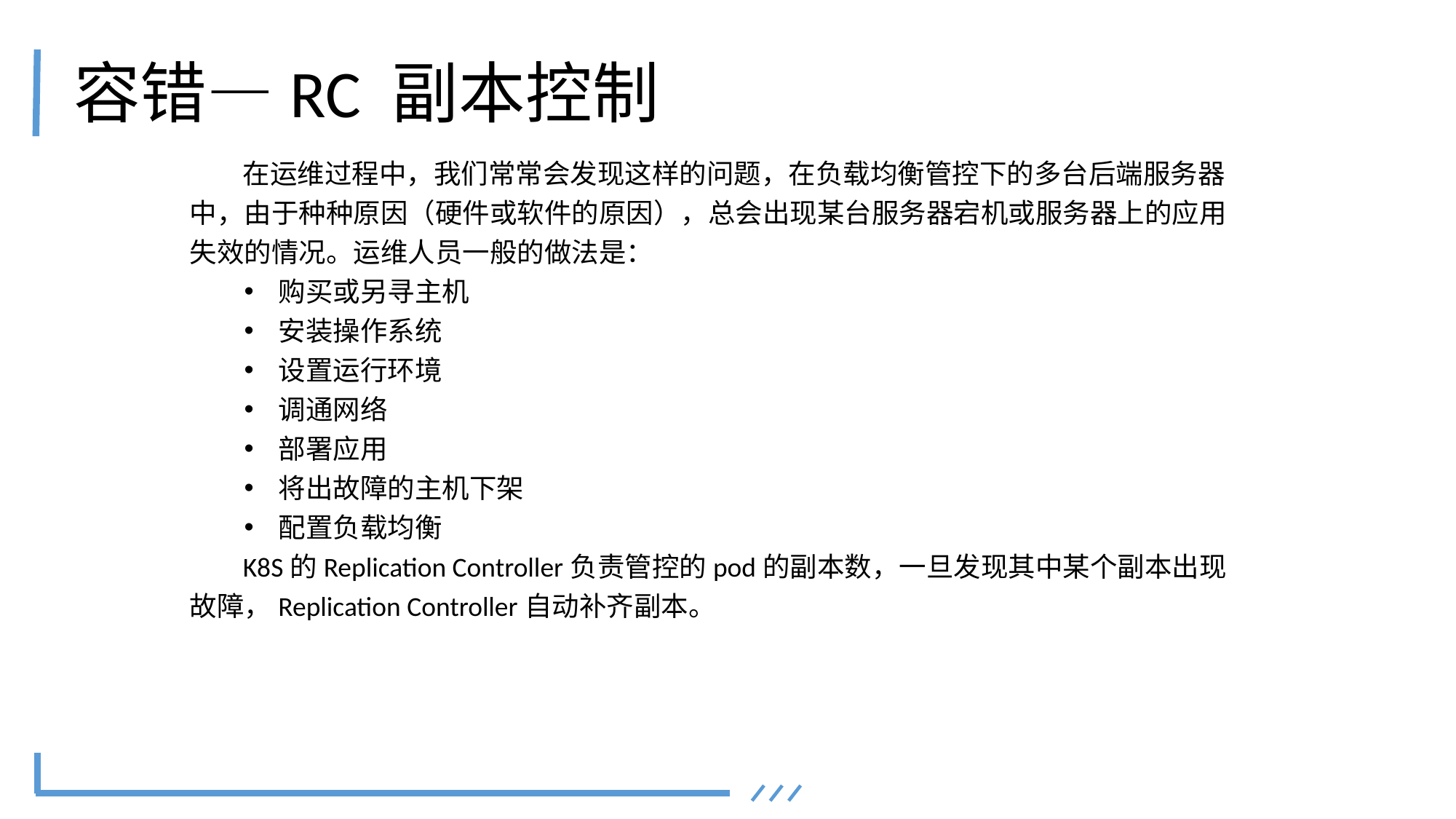

# 容错—RC 副本控制
在运维过程中，我们常常会发现这样的问题，在负载均衡管控下的多台后端服务器中，由于种种原因（硬件或软件的原因），总会出现某台服务器宕机或服务器上的应用失效的情况。运维人员一般的做法是：
购买或另寻主机
安装操作系统
设置运行环境
调通网络
部署应用
将出故障的主机下架
配置负载均衡
K8S的Replication Controller负责管控的pod的副本数，一旦发现其中某个副本出现故障，Replication Controller自动补齐副本。